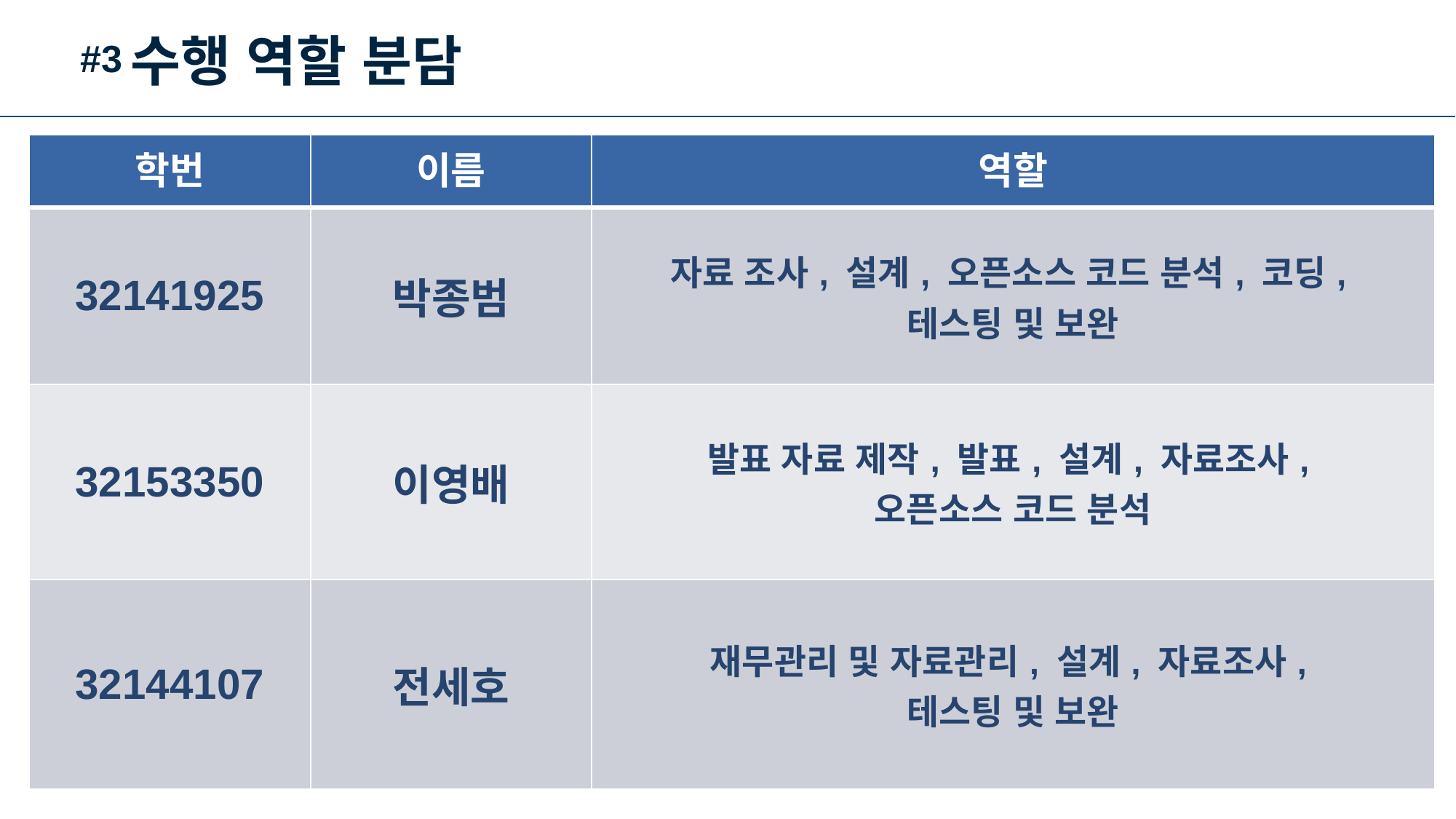

수행 역할 분담
#3
| 학번 | 이름 | 역할 |
| --- | --- | --- |
| 32141925 | 박종범 | 자료 조사, 설계, 오픈소스 코드 분석, 코딩, 테스팅 및 보완 |
| 32153350 | 이영배 | 발표 자료 제작, 발표, 설계, 자료조사, 오픈소스 코드 분석 |
| 32144107 | 전세호 | 재무관리 및 자료관리, 설계, 자료조사, 테스팅 및 보완 |